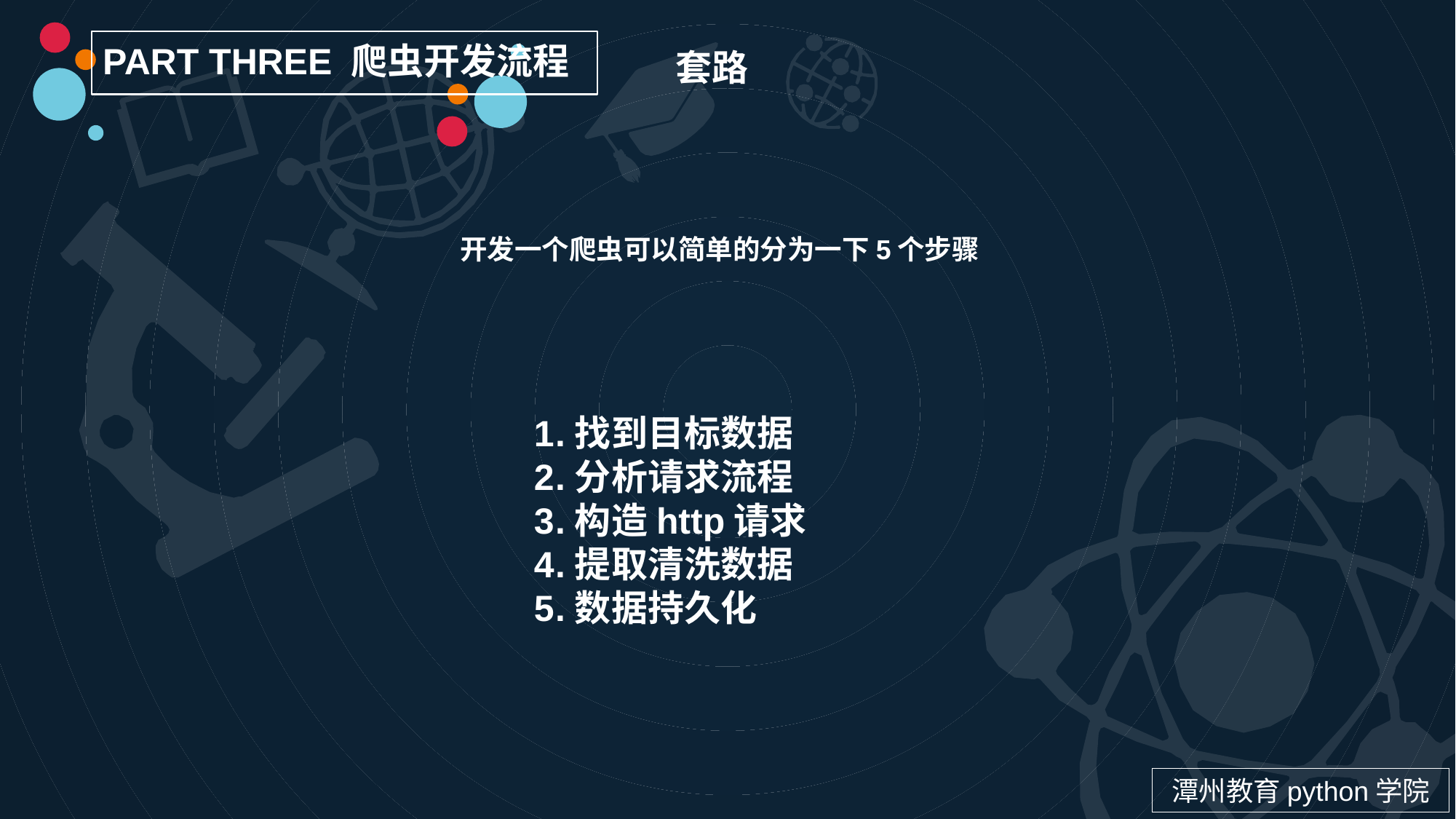

PART THREE 爬虫开发流程
套路
开发一个爬虫可以简单的分为一下5个步骤
找到目标数据
分析请求流程
构造http请求
提取清洗数据
数据持久化
潭州教育python学院